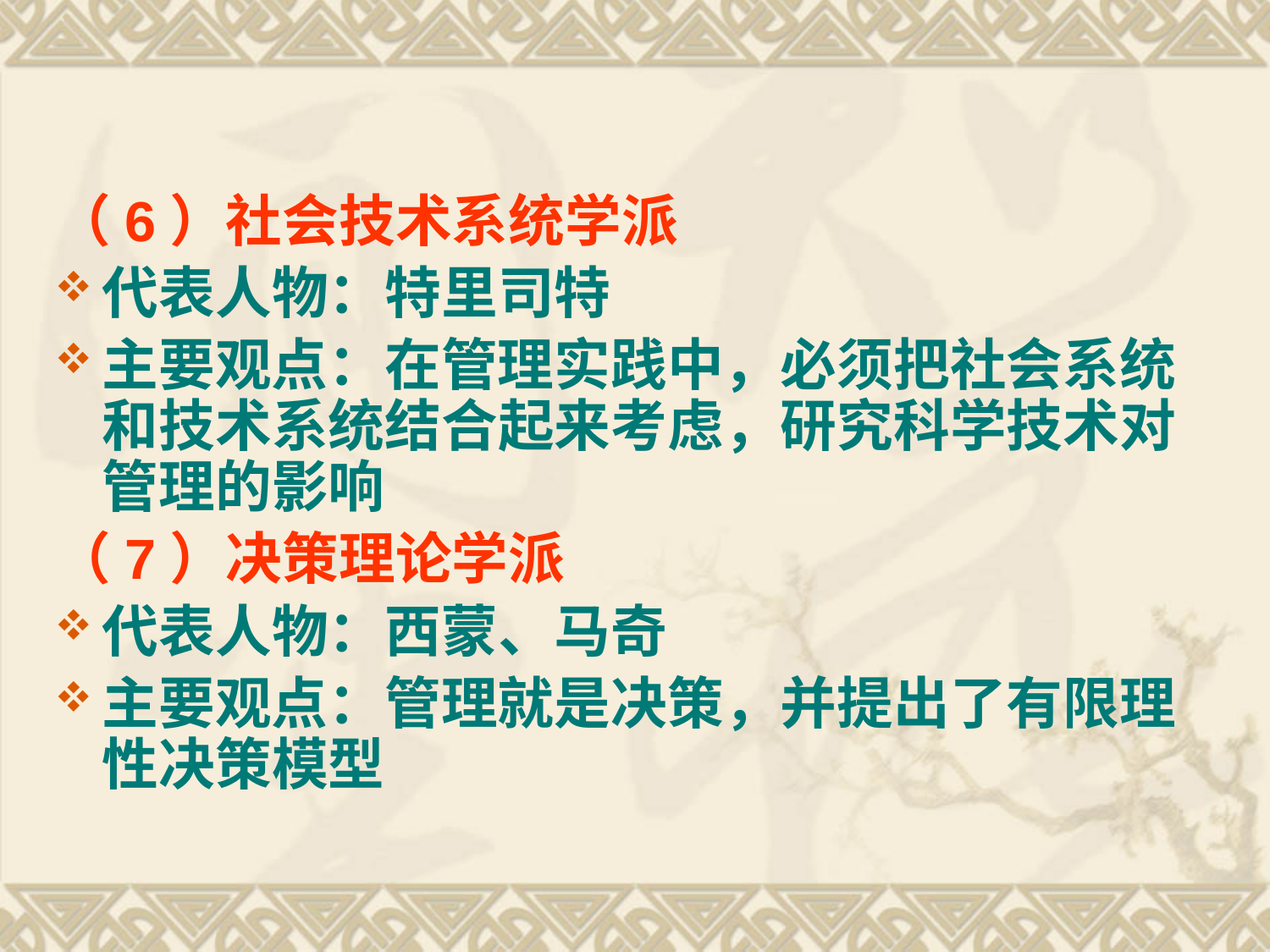

（6）社会技术系统学派
代表人物：特里司特
主要观点：在管理实践中，必须把社会系统和技术系统结合起来考虑，研究科学技术对管理的影响
（7）决策理论学派
代表人物：西蒙、马奇
主要观点：管理就是决策，并提出了有限理性决策模型